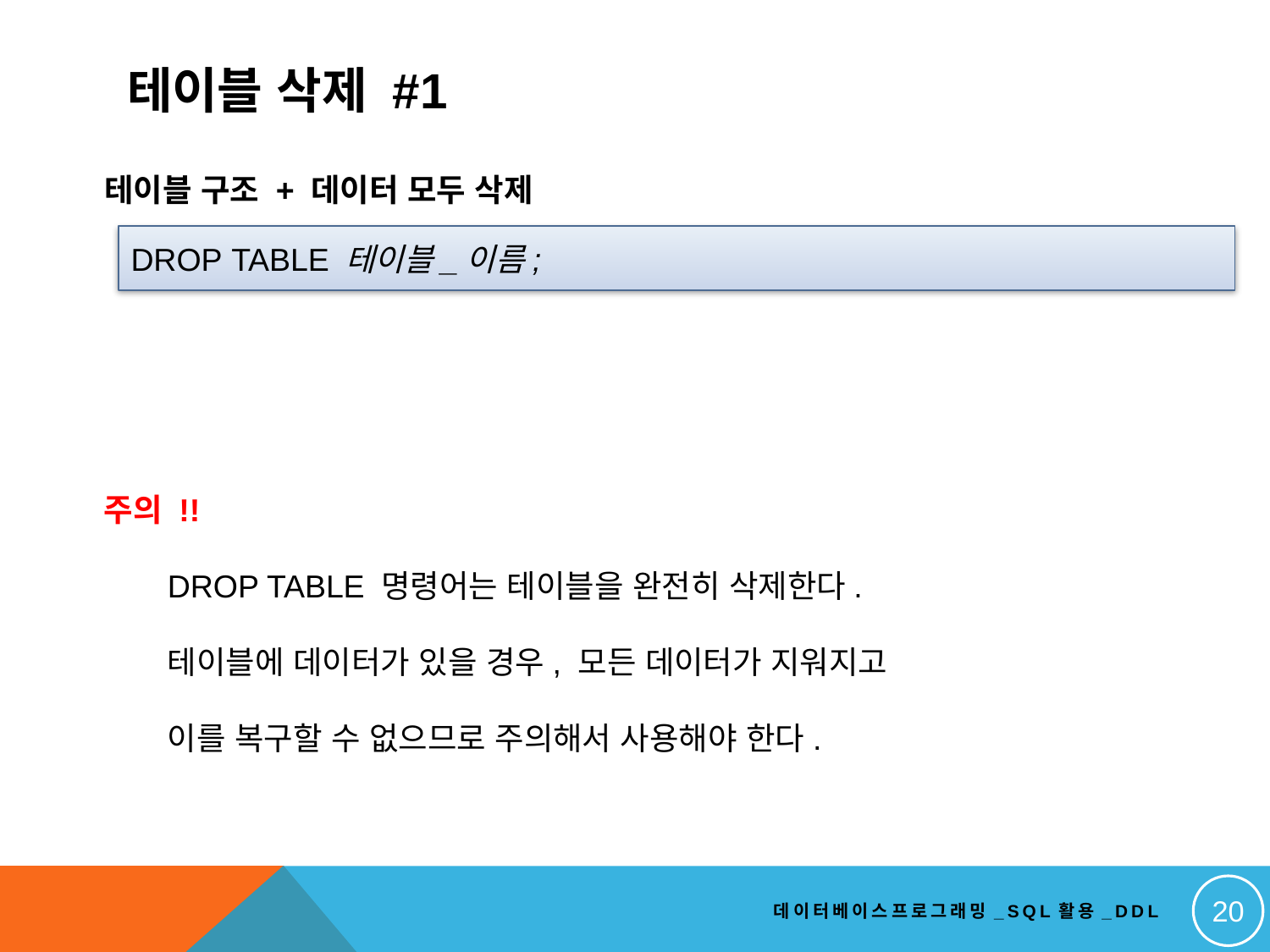

# 테이블 삭제 #1
테이블 구조 + 데이터 모두 삭제
DROP TABLE 테이블_이름;
주의 !!
DROP TABLE 명령어는 테이블을 완전히 삭제한다.
테이블에 데이터가 있을 경우, 모든 데이터가 지워지고
이를 복구할 수 없으므로 주의해서 사용해야 한다.
20
데이터베이스프로그래밍_SQL활용_DDL